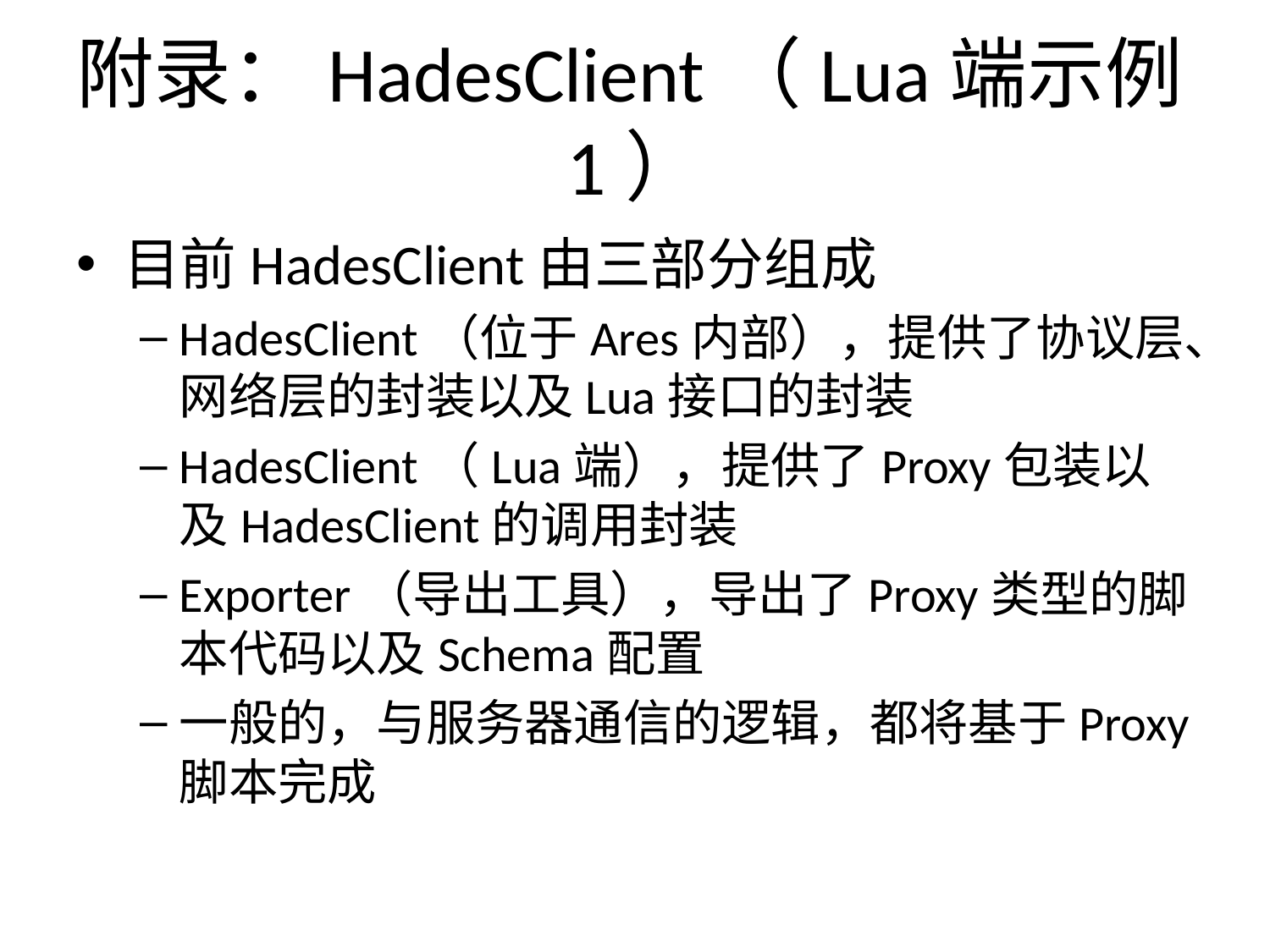

# 附录：HadesClient（Lua端示例1）
目前HadesClient由三部分组成
HadesClient（位于Ares内部），提供了协议层、网络层的封装以及Lua接口的封装
HadesClient（Lua端），提供了Proxy包装以及HadesClient的调用封装
Exporter（导出工具），导出了Proxy类型的脚本代码以及Schema配置
一般的，与服务器通信的逻辑，都将基于Proxy脚本完成